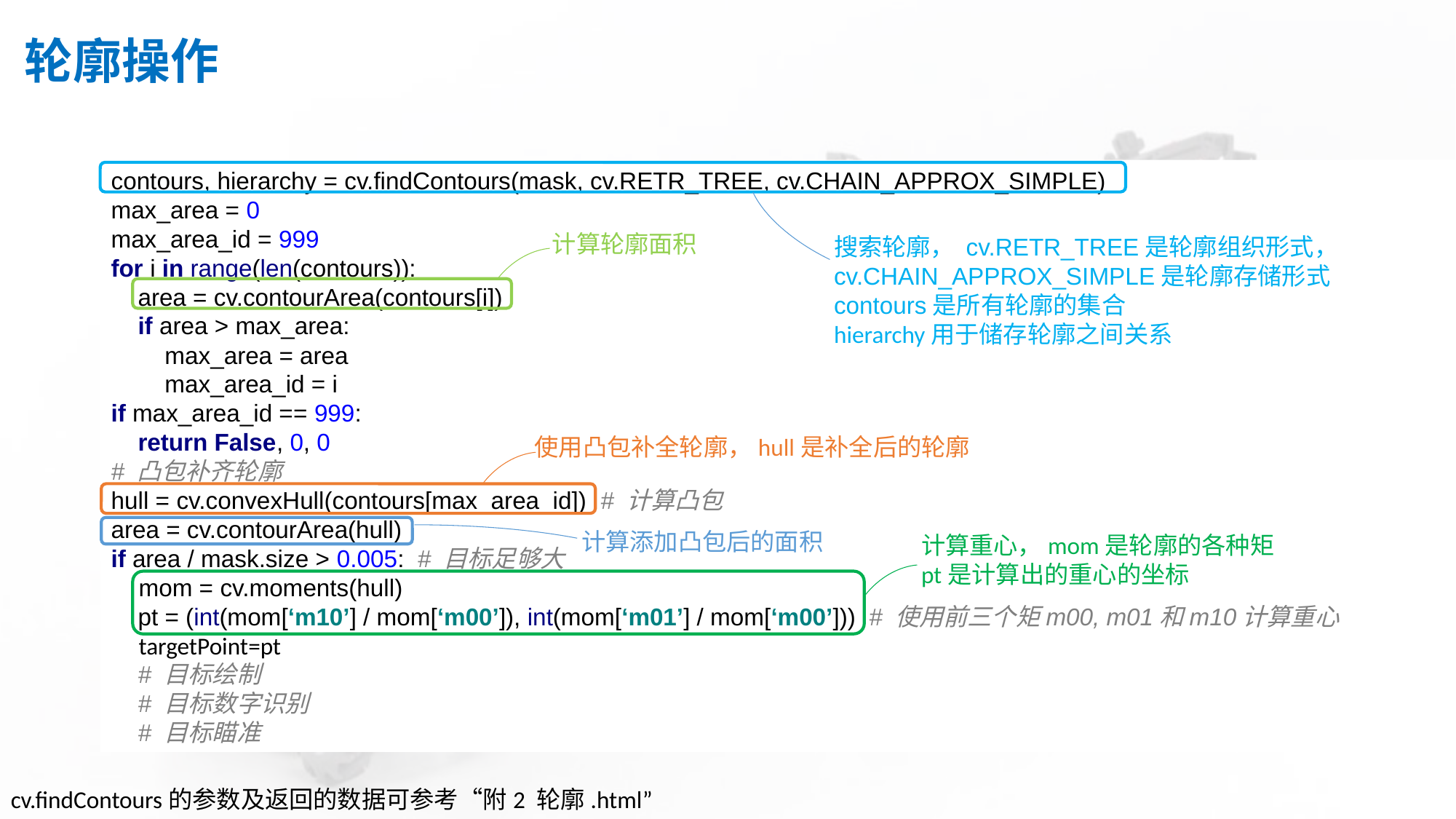

# 轮廓操作
contours, hierarchy = cv.findContours(mask, cv.RETR_TREE, cv.CHAIN_APPROX_SIMPLE)
max_area = 0
max_area_id = 999
for i in range(len(contours)):
    area = cv.contourArea(contours[i])
    if area > max_area:
        max_area = area
        max_area_id = i
if max_area_id == 999:
    return False, 0, 0
# 凸包补齐轮廓
hull = cv.convexHull(contours[max_area_id])  # 计算凸包
area = cv.contourArea(hull)
if area / mask.size > 0.005:  # 目标足够大
    mom = cv.moments(hull)
    pt = (int(mom[‘m10’] / mom[‘m00’]), int(mom[‘m01’] / mom[‘m00’]))  # 使用前三个矩m00, m01和m10计算重心
    targetPoint=pt
    # 目标绘制
    # 目标数字识别
    # 目标瞄准

计算轮廓面积
搜索轮廓， cv.RETR_TREE是轮廓组织形式，
cv.CHAIN_APPROX_SIMPLE是轮廓存储形式
contours是所有轮廓的集合
hierarchy用于储存轮廓之间关系

使用凸包补全轮廓，hull是补全后的轮廓

计算添加凸包后的面积

计算重心，mom是轮廓的各种矩
pt是计算出的重心的坐标

cv.findContours的参数及返回的数据可参考“附2 轮廓.html”